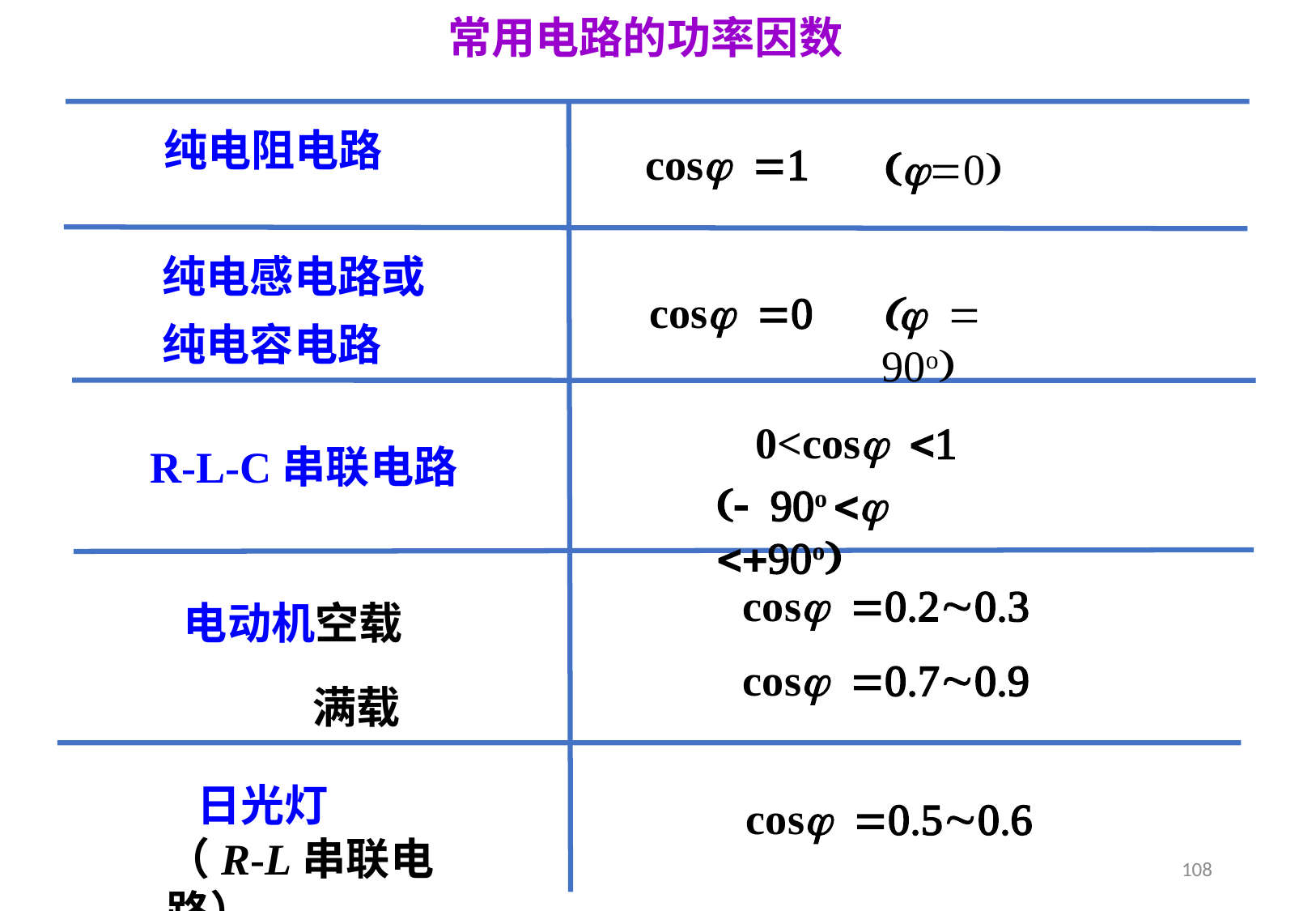

常用电路的功率因数

纯电阻电路
cosϕ =1
(ϕ=0)
纯电感电路或
纯电容电路
cosϕ =0
(ϕ = 90o)
0<cosϕ <1
R-L-C串联电路
(− 90o <ϕ <+90o)
电动机空载
            满载
cosϕ =0.2∼0.3
cosϕ =0.7∼0.9
  日光灯
（R-L串联电路）
cosϕ =0.5∼0.6
108